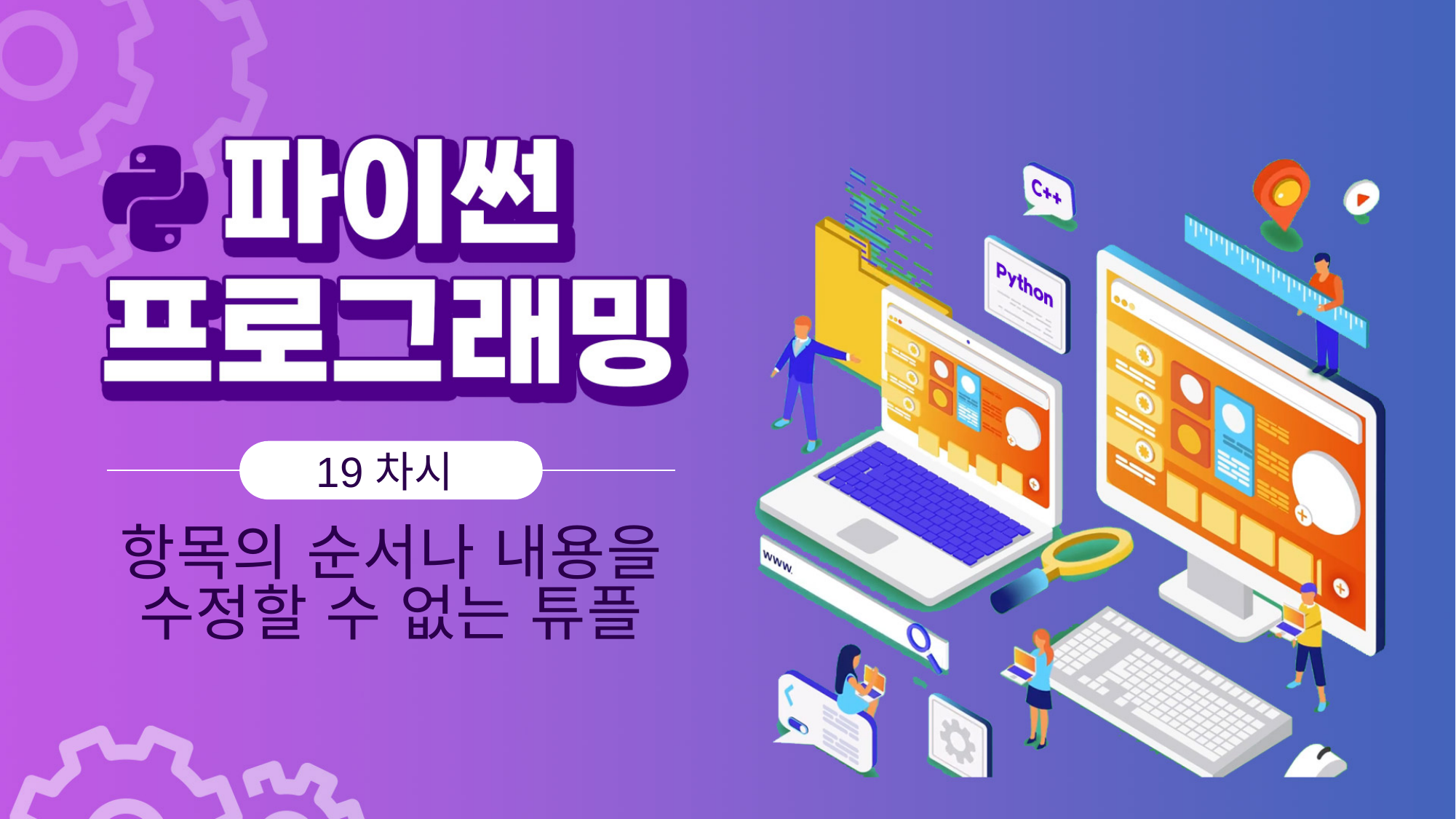

19차시
항목의 순서나 내용을
수정할 수 없는 튜플